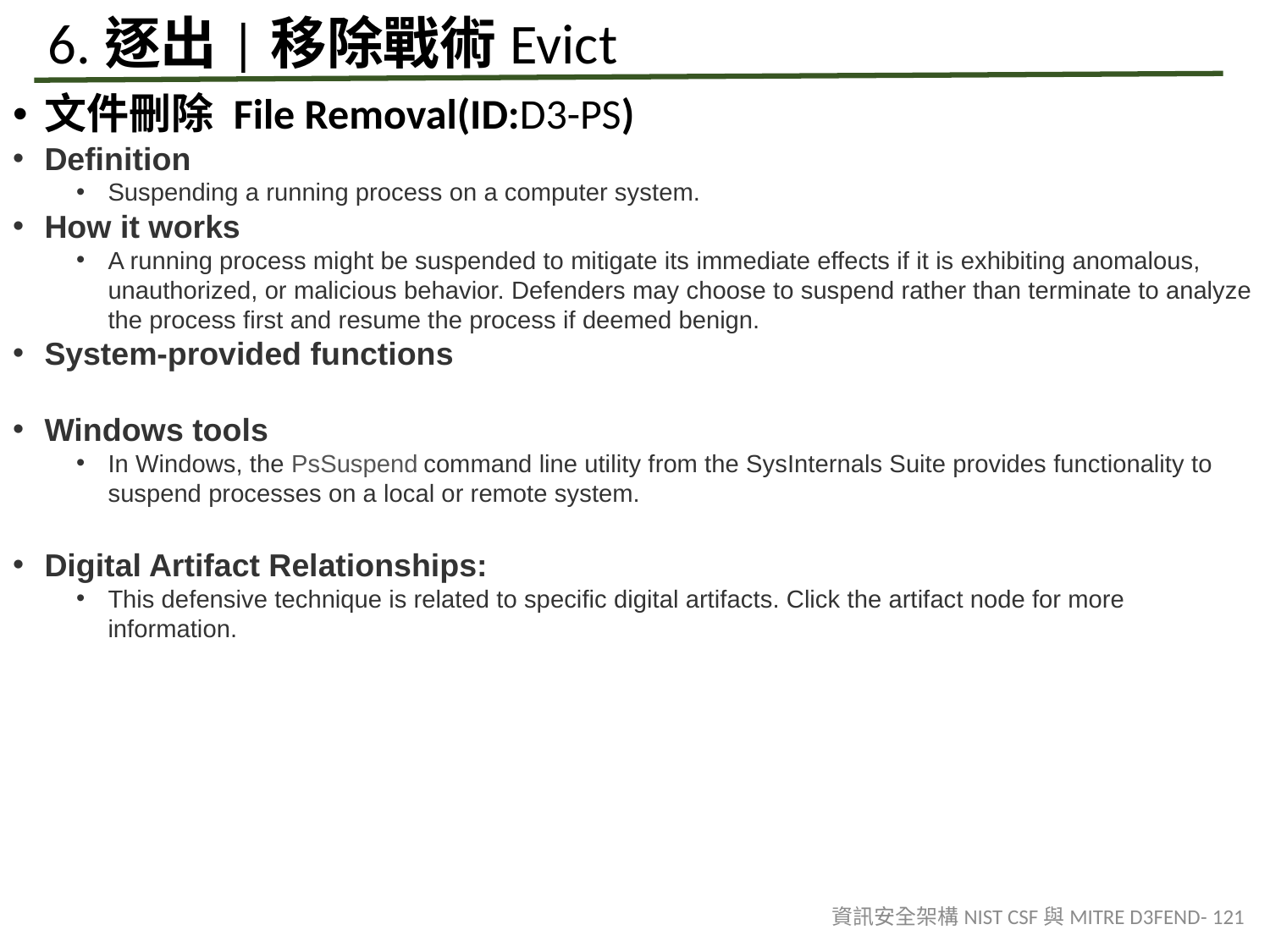

# 6.逐出|移除戰術Evict
文件刪除 File Removal(ID:D3-PS)
Definition
Suspending a running process on a computer system.
How it works
A running process might be suspended to mitigate its immediate effects if it is exhibiting anomalous, unauthorized, or malicious behavior. Defenders may choose to suspend rather than terminate to analyze the process first and resume the process if deemed benign.
System-provided functions

Windows tools
In Windows, the PsSuspend command line utility from the SysInternals Suite provides functionality to suspend processes on a local or remote system.

Digital Artifact Relationships:
This defensive technique is related to specific digital artifacts. Click the artifact node for more information.

資訊安全架構NIST CSF與MITRE D3FEND- 121